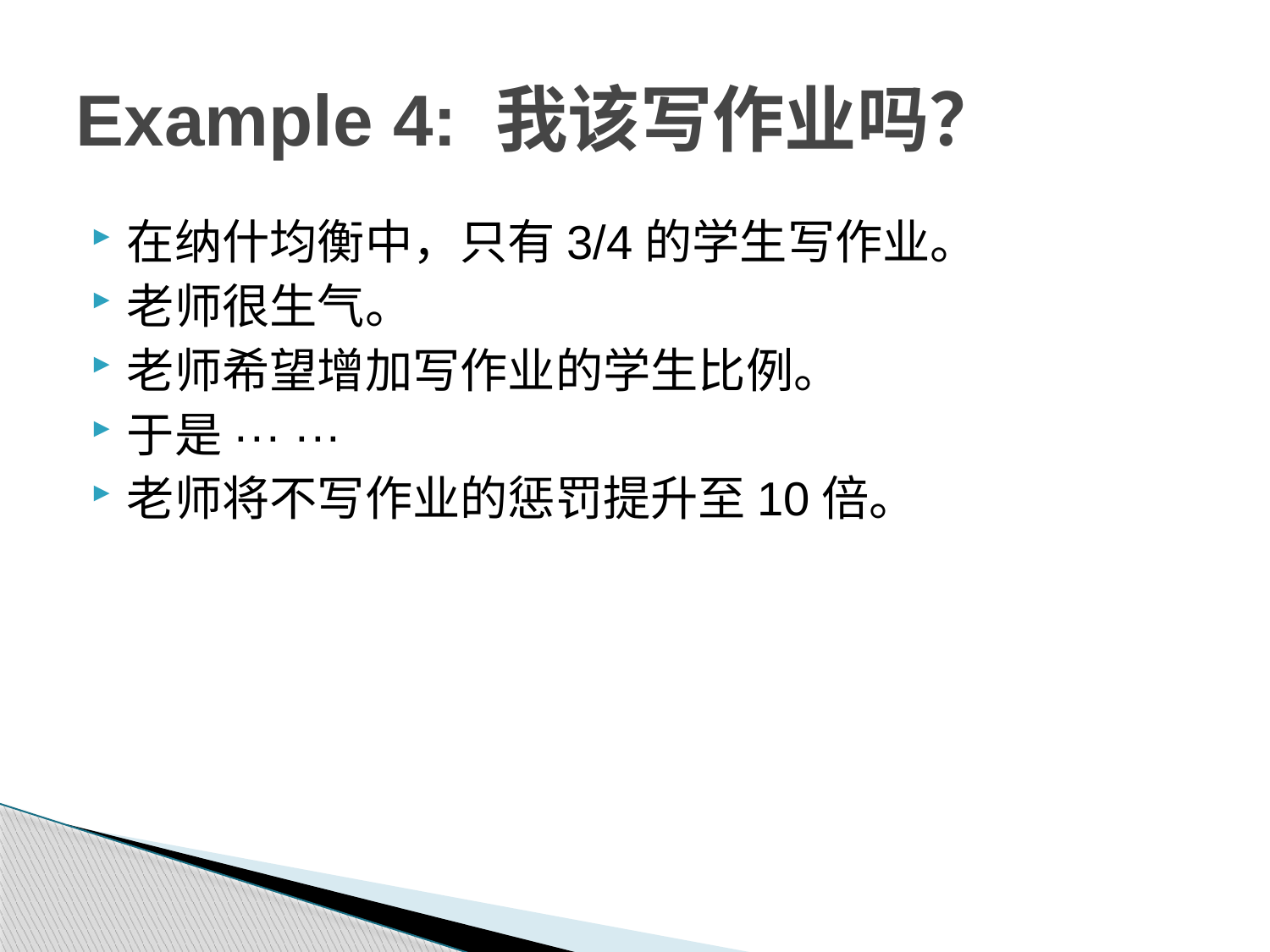

# Example 4: 我该写作业吗？
在纳什均衡中，只有3/4的学生写作业。
老师很生气。
老师希望增加写作业的学生比例。
于是··· ···
老师将不写作业的惩罚提升至10倍。